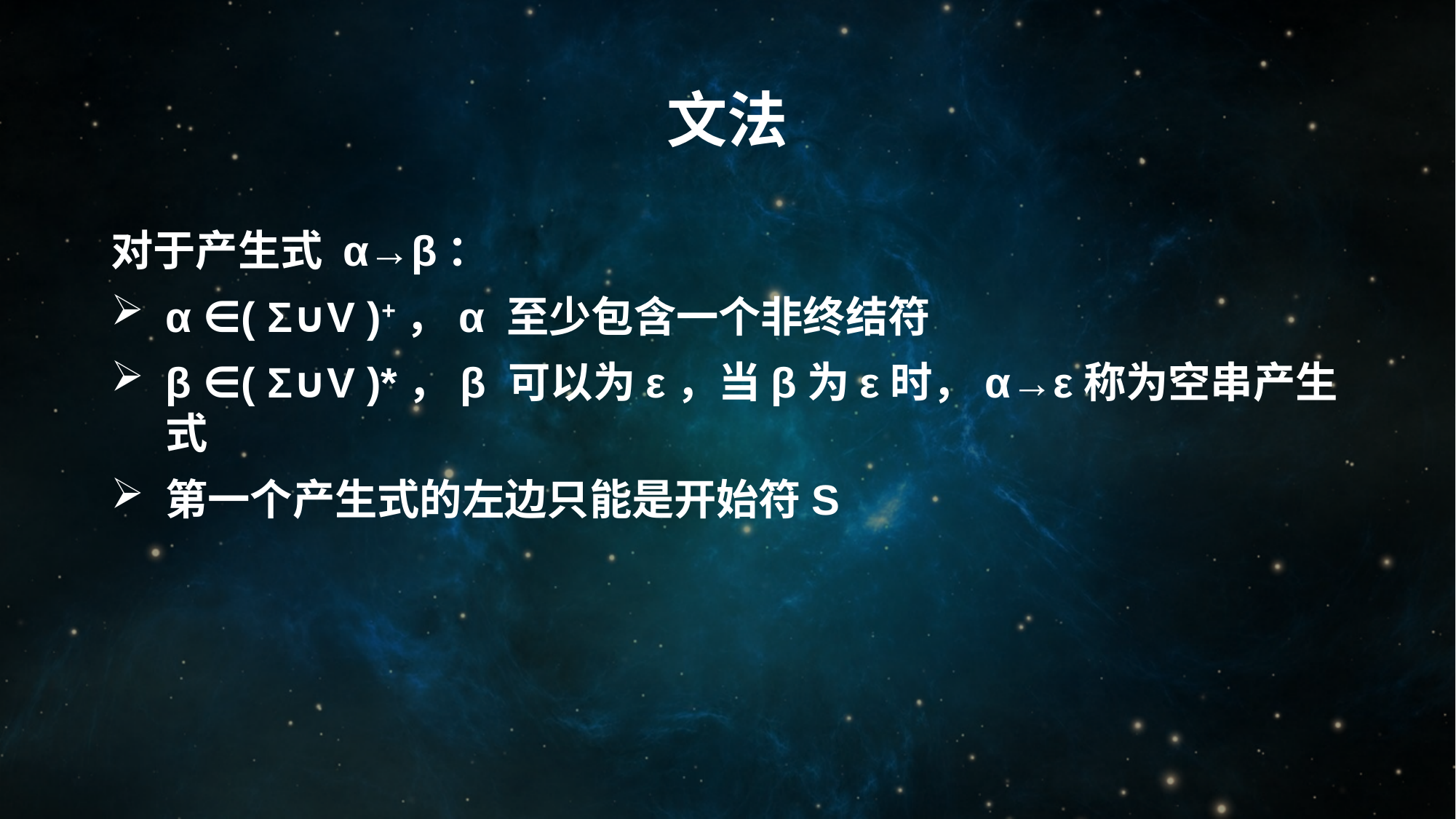

# 文法
对于产生式 α→β：
α ∈( Σ∪V )+，α 至少包含一个非终结符
β ∈( Σ∪V )*，β 可以为ε，当β为ε时，α→ε称为空串产生式
第一个产生式的左边只能是开始符S